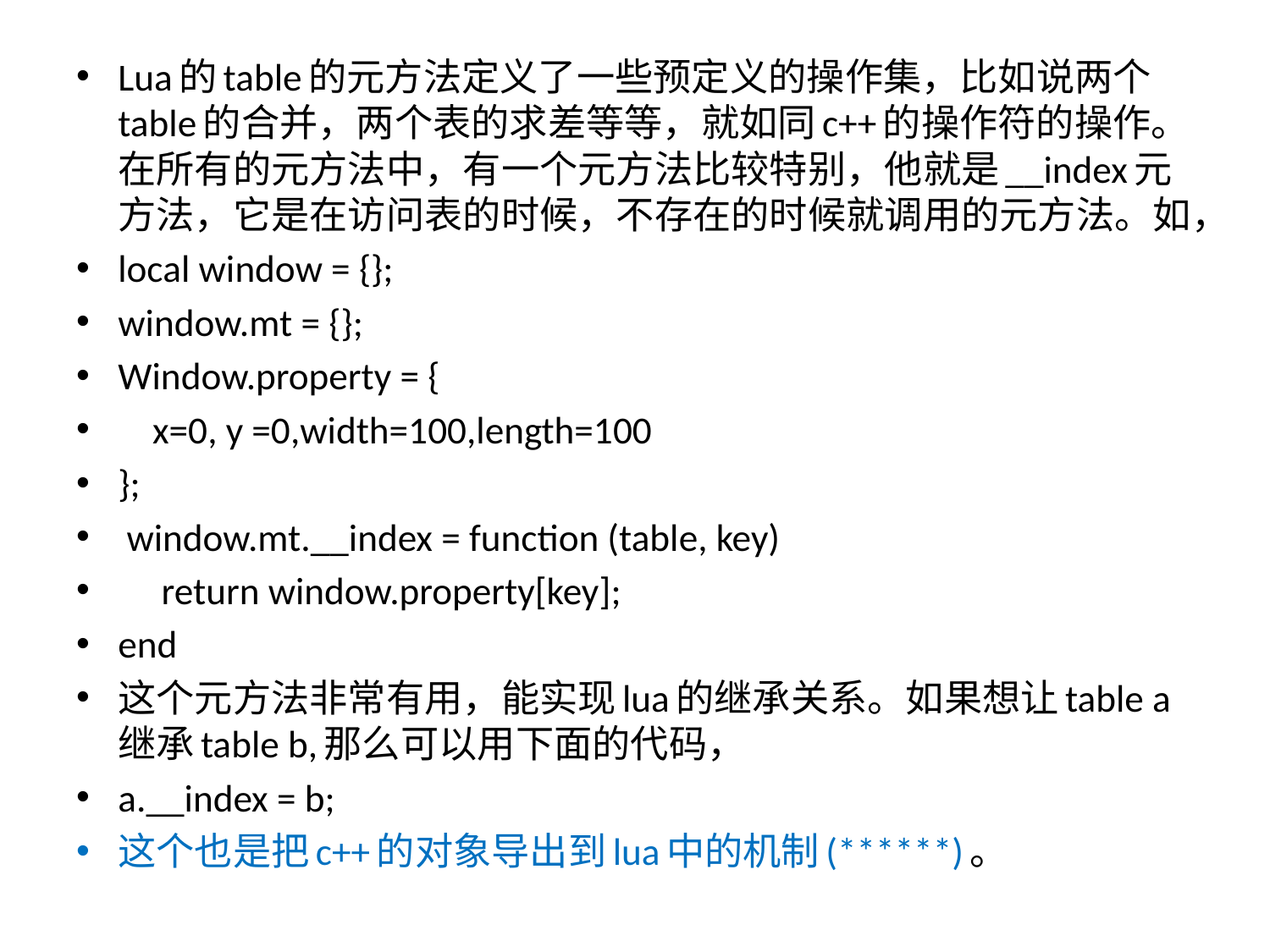

Lua的table的元方法定义了一些预定义的操作集，比如说两个table的合并，两个表的求差等等，就如同c++的操作符的操作。在所有的元方法中，有一个元方法比较特别，他就是__index元方法，它是在访问表的时候，不存在的时候就调用的元方法。如，
local window = {};
window.mt = {};
Window.property = {
    x=0, y =0,width=100,length=100
};
 window.mt.__index = function (table, key)
     return window.property[key];
end
这个元方法非常有用，能实现lua的继承关系。如果想让table a继承table b,那么可以用下面的代码，
a.__index = b;
这个也是把c++的对象导出到lua中的机制(******)。